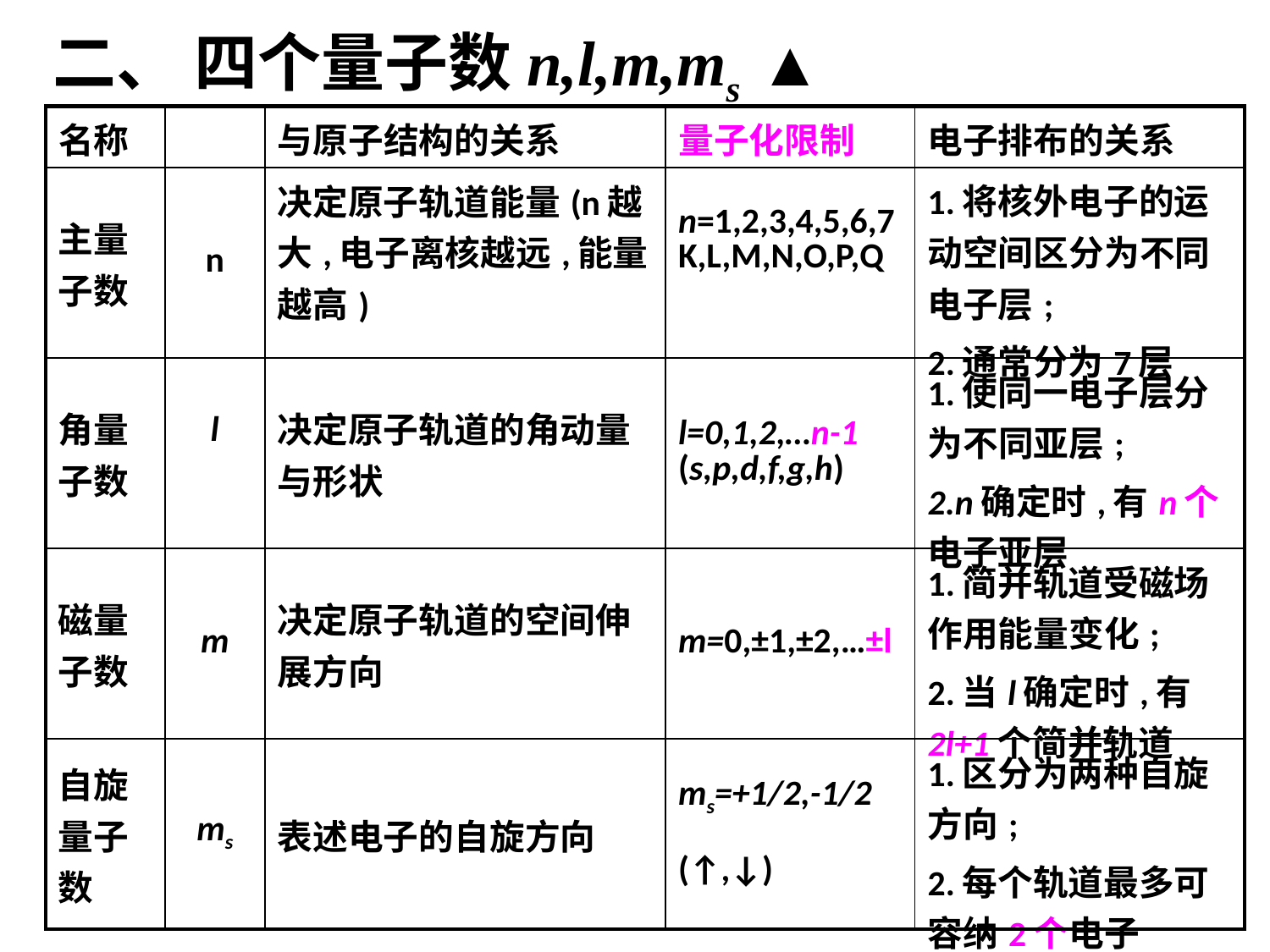

二、 四个量子数n,l,m,ms  ▲
| 名称 |  | 与原子结构的关系 | 量子化限制 | 电子排布的关系 |
| --- | --- | --- | --- | --- |
| 主量子数 | n | 决定原子轨道能量(n越大,电子离核越远,能量越高) | n=1,2,3,4,5,6,7K,L,M,N,O,P,Q | 1.将核外电子的运动空间区分为不同电子层; 2.通常分为7层 |
| 角量子数 | l | 决定原子轨道的角动量与形状 | l=0,1,2,…n-1 (s,p,d,f,g,h) | 1.使同一电子层分为不同亚层; 2.n确定时,有n个电子亚层 |
| 磁量子数 | m | 决定原子轨道的空间伸展方向 | m=0,±1,±2,…±l | 1.简并轨道受磁场作用能量变化; 2.当l确定时,有2l+1个简并轨道 |
| 自旋量子数 | ms | 表述电子的自旋方向 | ms=+1/2,-1/2 (↑,↓) | 1.区分为两种自旋方向; 2.每个轨道最多可容纳2个电子 |